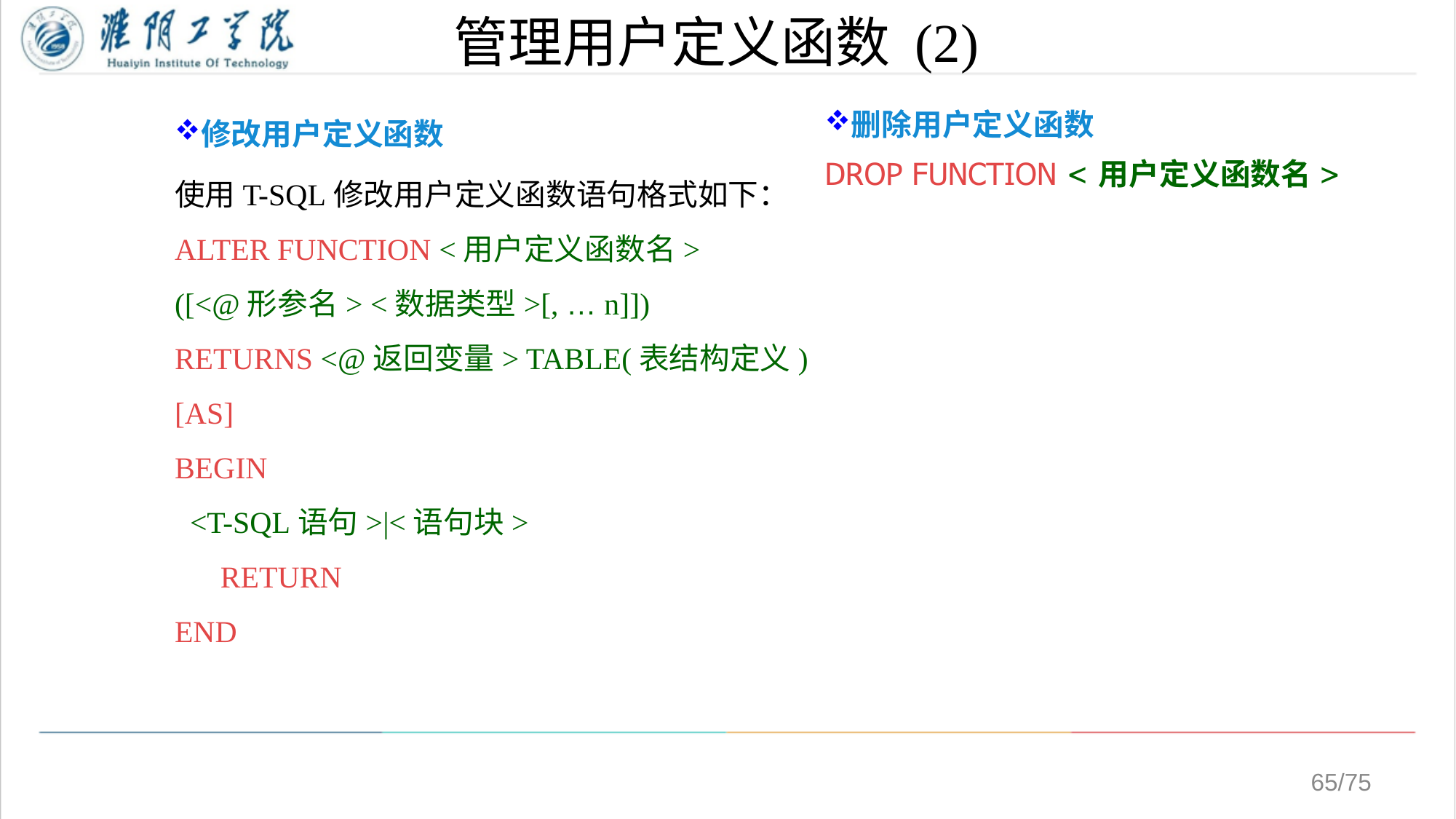

# 管理用户定义函数 (2)
修改用户定义函数
使用T-SQL修改用户定义函数语句格式如下：
ALTER FUNCTION <用户定义函数名>
([<@形参名> <数据类型>[, … n]])
RETURNS <@返回变量> TABLE(表结构定义)
[AS]
BEGIN
  <T-SQL语句>|<语句块>
      RETURN
END
删除用户定义函数
DROP FUNCTION <用户定义函数名>

65/75